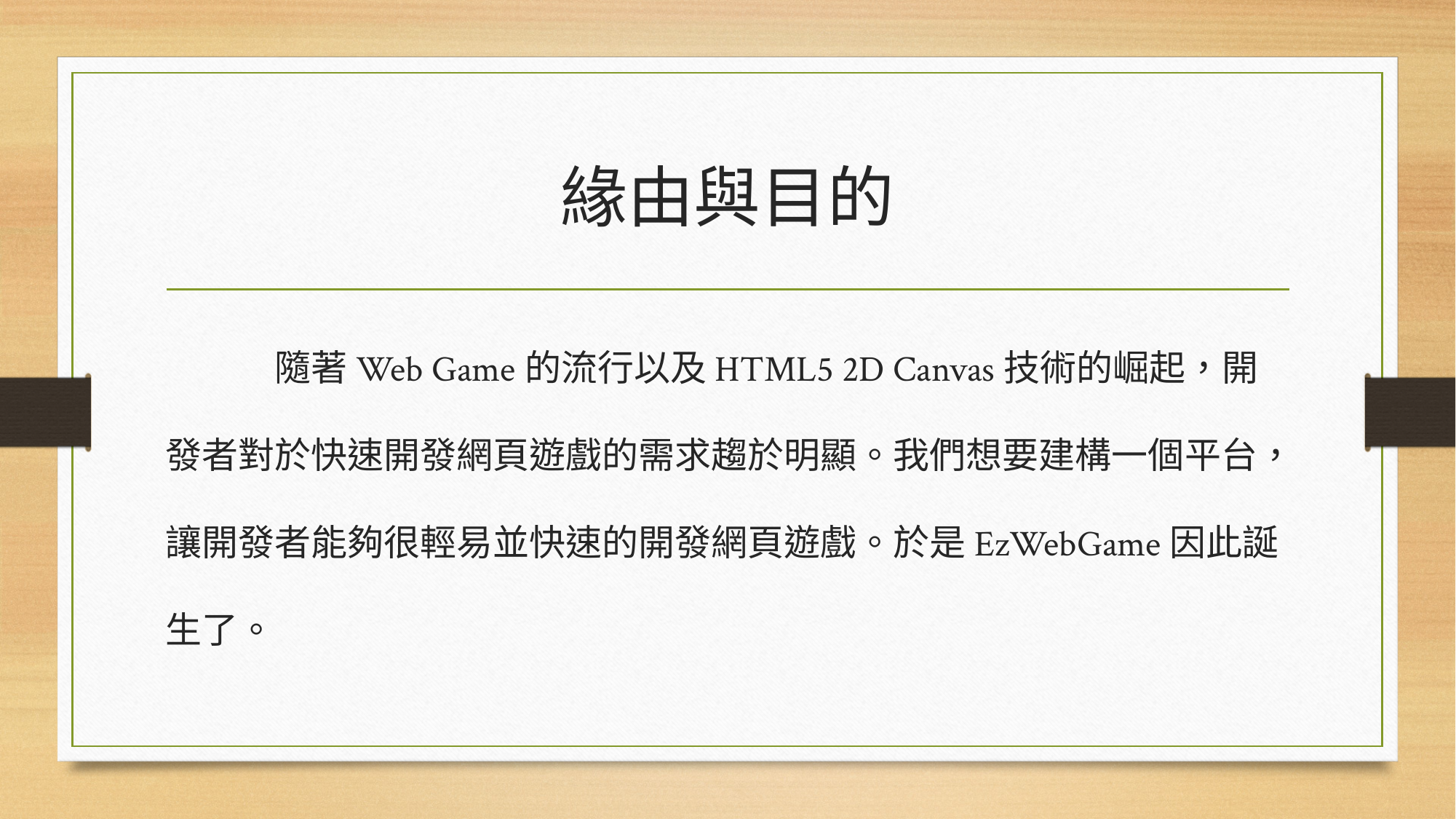

# 緣由與目的
	隨著Web Game的流行以及HTML5 2D Canvas技術的崛起，開發者對於快速開發網頁遊戲的需求趨於明顯。我們想要建構一個平台，讓開發者能夠很輕易並快速的開發網頁遊戲。於是EzWebGame因此誕生了。